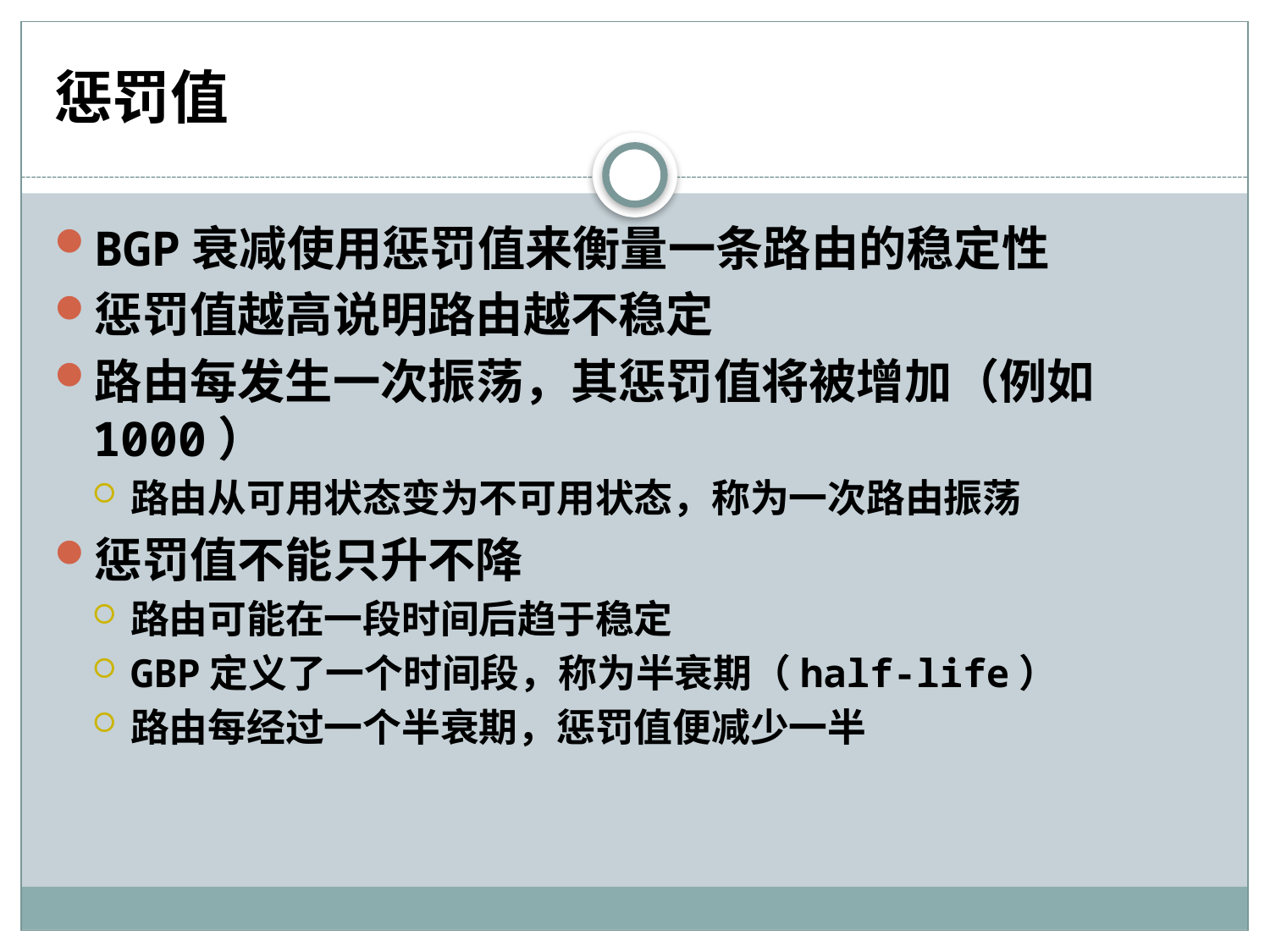

# 惩罚值
BGP衰减使用惩罚值来衡量一条路由的稳定性
惩罚值越高说明路由越不稳定
路由每发生一次振荡，其惩罚值将被增加（例如1000）
路由从可用状态变为不可用状态，称为一次路由振荡
惩罚值不能只升不降
路由可能在一段时间后趋于稳定
GBP定义了一个时间段，称为半衰期（half-life）
路由每经过一个半衰期，惩罚值便减少一半